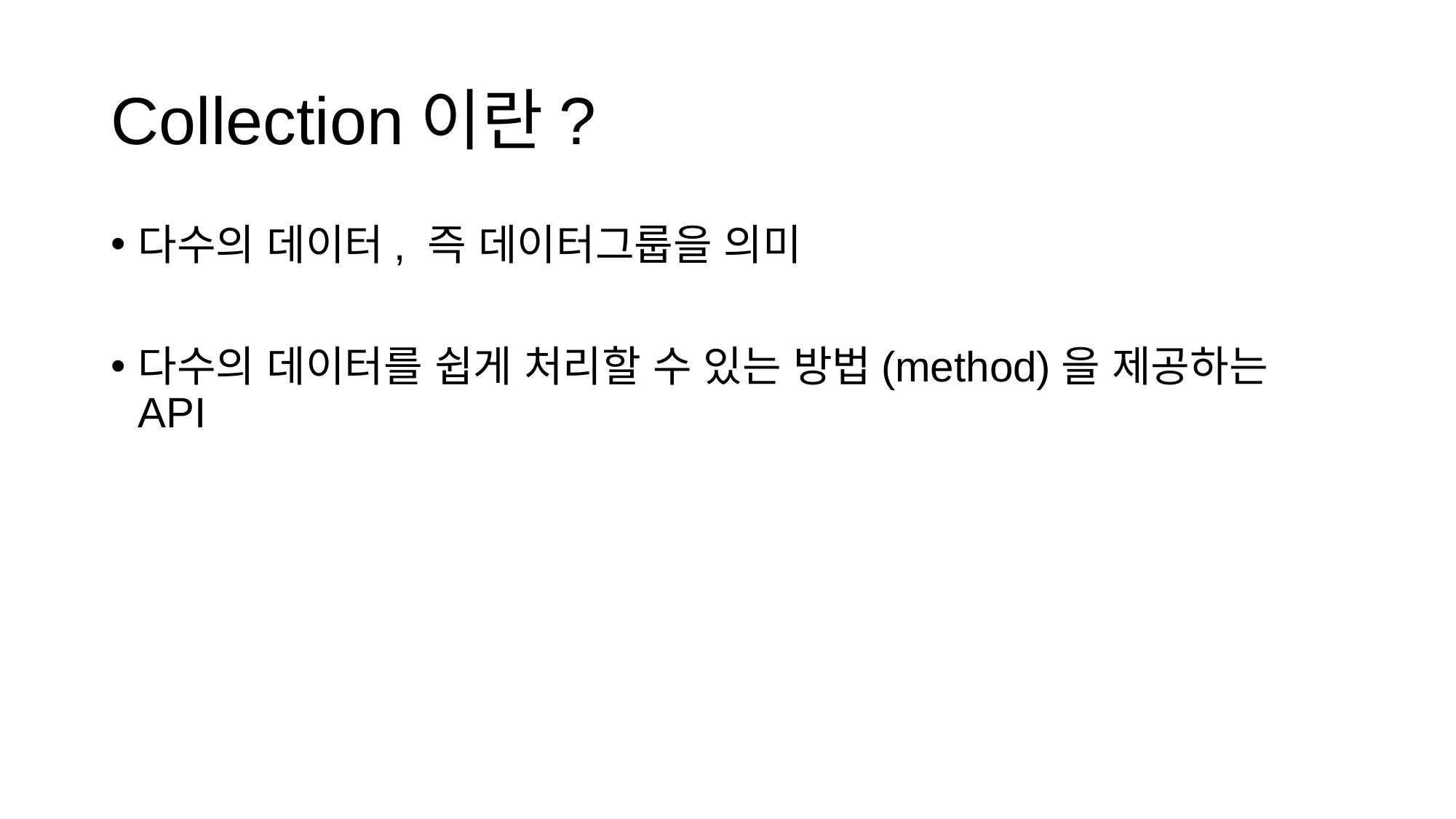

# Collection이란?
다수의 데이터, 즉 데이터그룹을 의미

다수의 데이터를 쉽게 처리할 수 있는 방법(method)을 제공하는 API